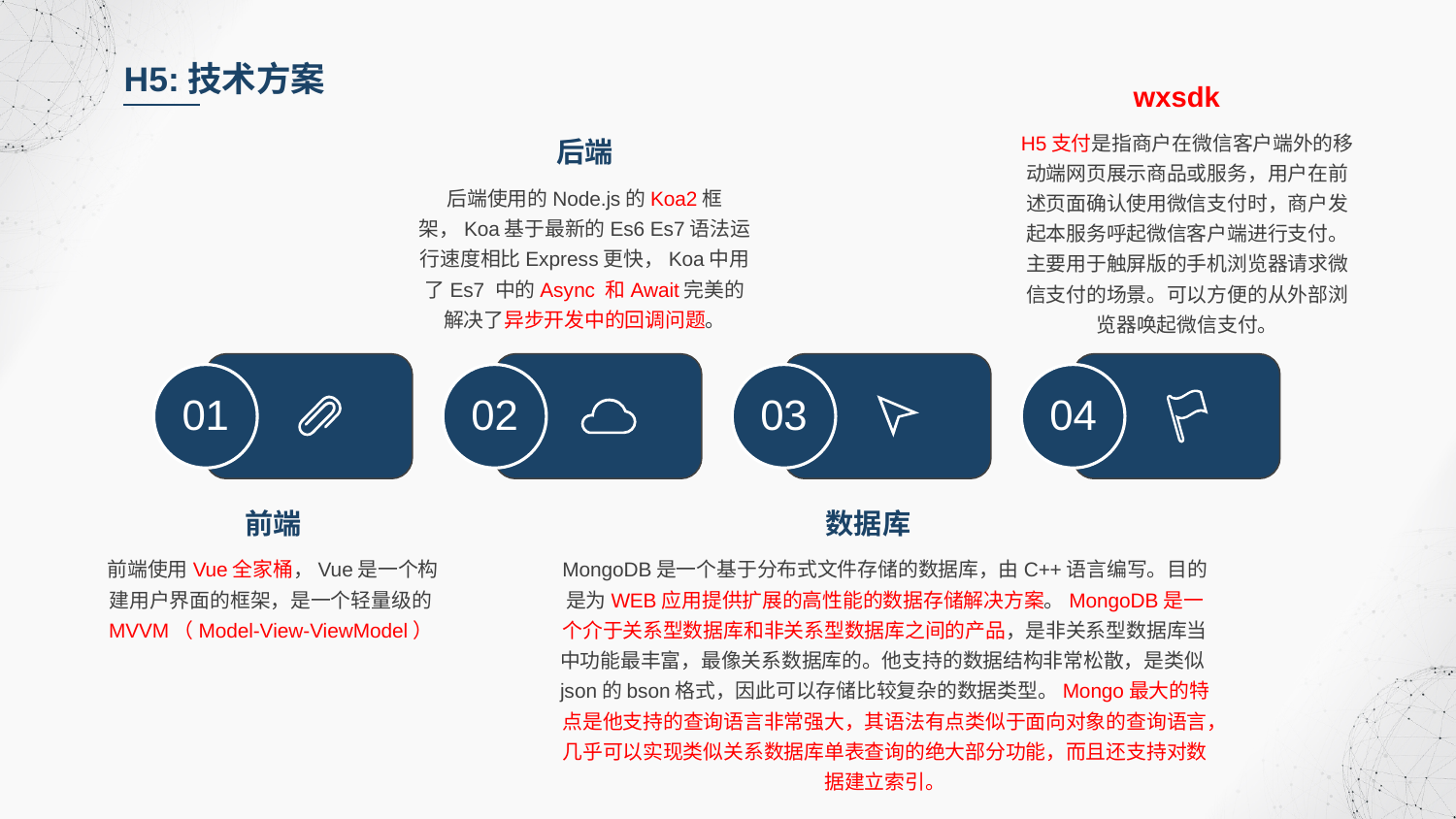

H5:技术方案
wxsdk
H5支付是指商户在微信客户端外的移动端网页展示商品或服务，用户在前述页面确认使用微信支付时，商户发起本服务呼起微信客户端进行支付。
主要用于触屏版的手机浏览器请求微信支付的场景。可以方便的从外部浏览器唤起微信支付。
后端
后端使用的Node.js的Koa2框架，Koa基于最新的Es6 Es7语法运行速度相比Express更快，Koa中用了Es7 中的Async 和Await完美的解决了异步开发中的回调问题。

01

02

03

04

前端
数据库
前端使用Vue全家桶，Vue是一个构建用户界面的框架，是一个轻量级的MVVM（Model-View-ViewModel）
MongoDB是一个基于分布式文件存储的数据库，由C++语言编写。目的是为WEB应用提供扩展的高性能的数据存储解决方案。MongoDB是一个介于关系型数据库和非关系型数据库之间的产品，是非关系型数据库当中功能最丰富，最像关系数据库的。他支持的数据结构非常松散，是类似json的bson格式，因此可以存储比较复杂的数据类型。Mongo最大的特点是他支持的查询语言非常强大，其语法有点类似于面向对象的查询语言，几乎可以实现类似关系数据库单表查询的绝大部分功能，而且还支持对数据建立索引。